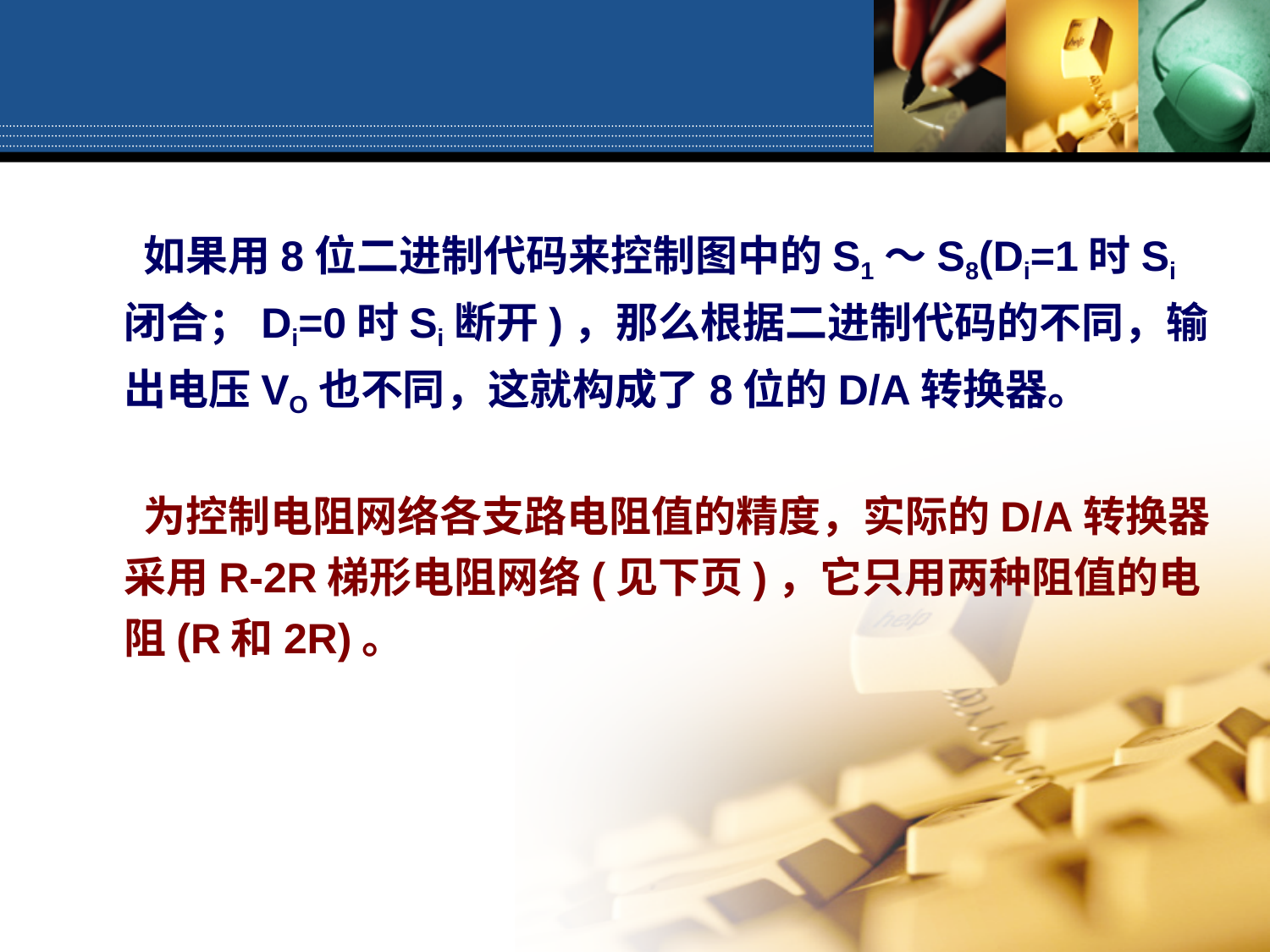

如果用8位二进制代码来控制图中的S1～S8(Di=1时Si闭合；Di=0时Si断开)，那么根据二进制代码的不同，输出电压VO也不同，这就构成了8位的D/A转换器。

      为控制电阻网络各支路电阻值的精度，实际的D/A转换器采用R-2R梯形电阻网络(见下页)，它只用两种阻值的电阻(R和2R)。